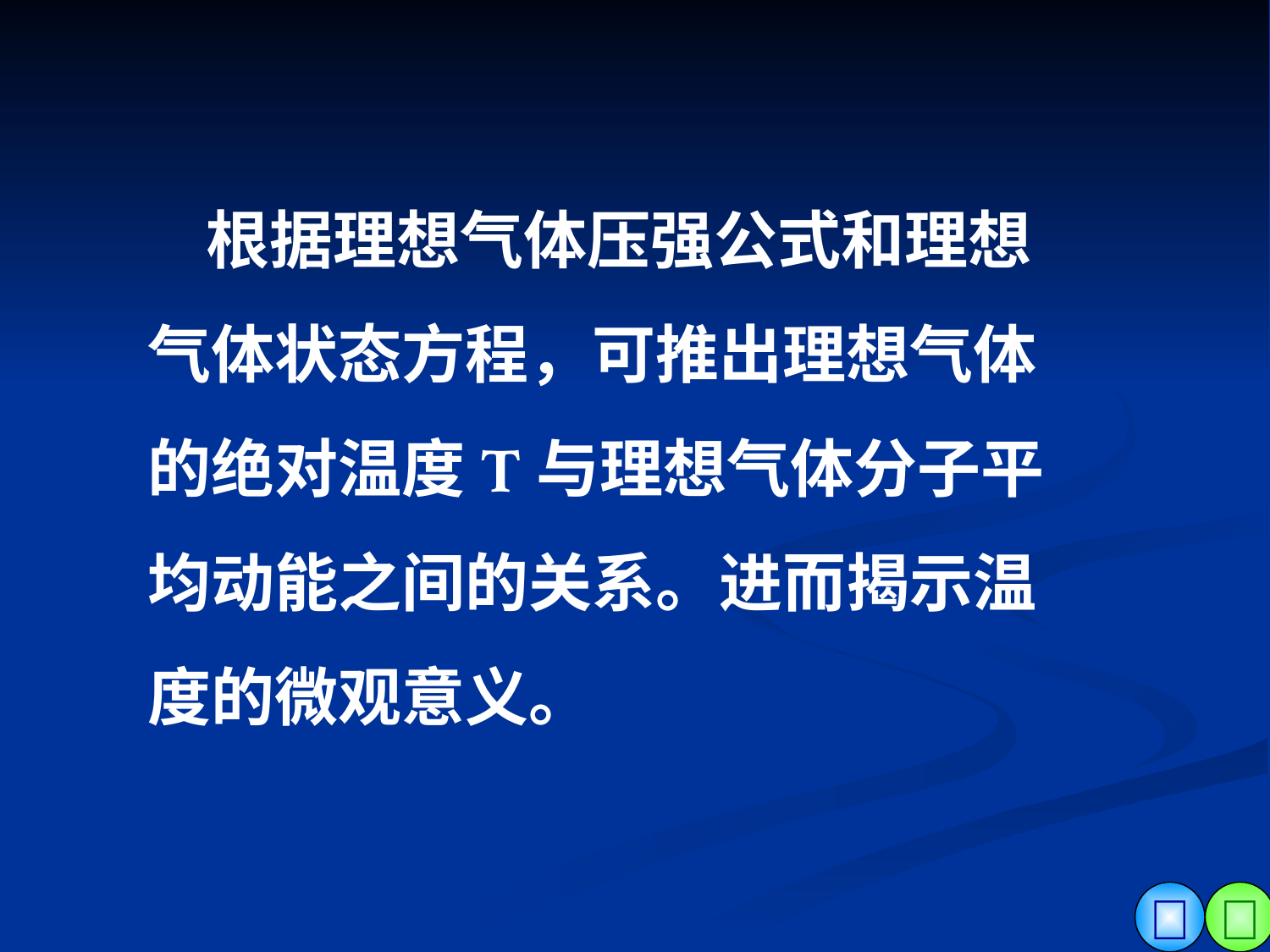

根据理想气体压强公式和理想气体状态方程，可推出理想气体的绝对温度T与理想气体分子平均动能之间的关系。进而揭示温度的微观意义。